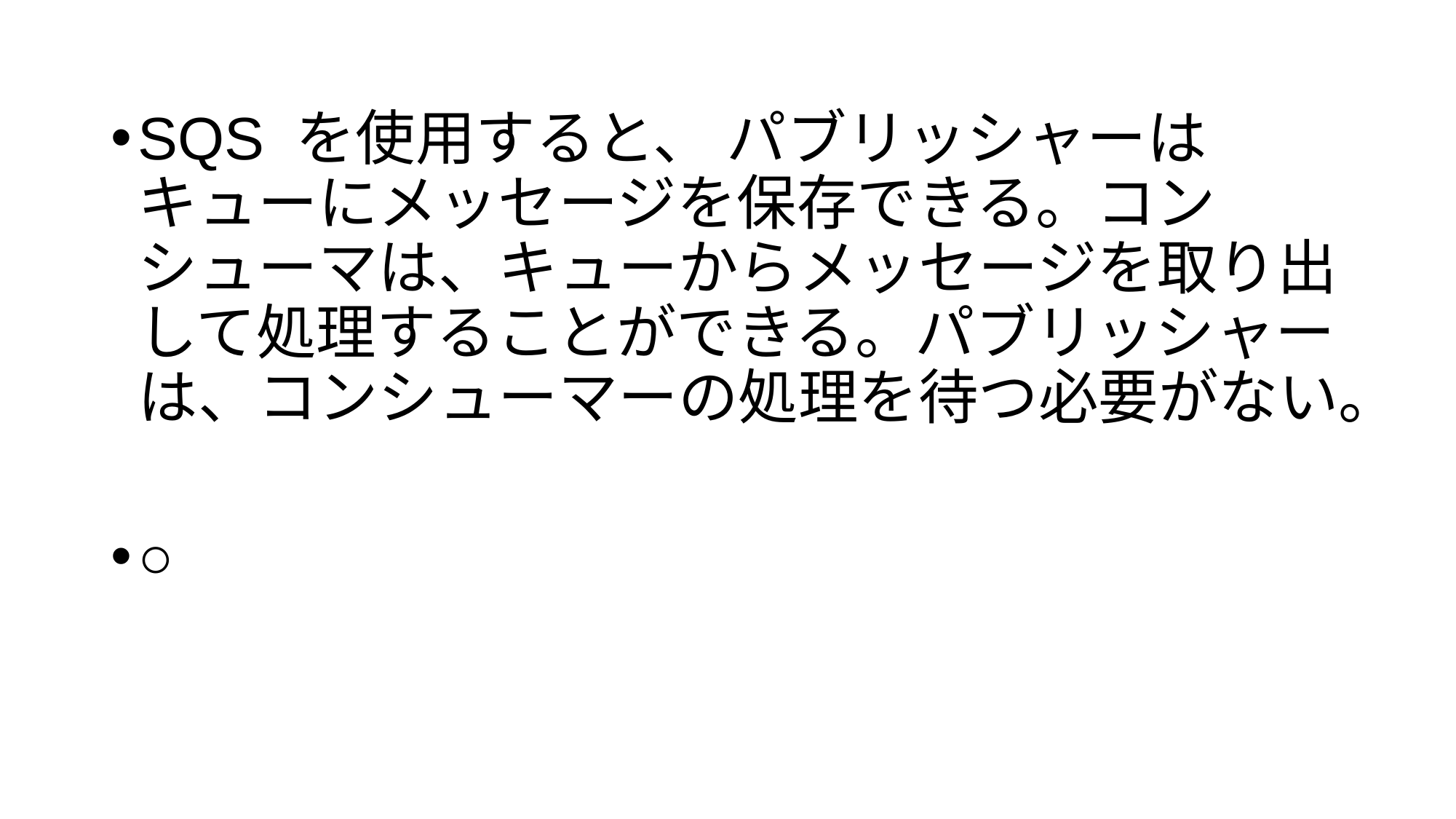

SQS を使用すると、 パブリッシャーはキューにメッセージを保存できる。コンシューマは、キューからメッセージを取り出して処理することができる。パブリッシャーは、コンシューマーの処理を待つ必要がない。

○